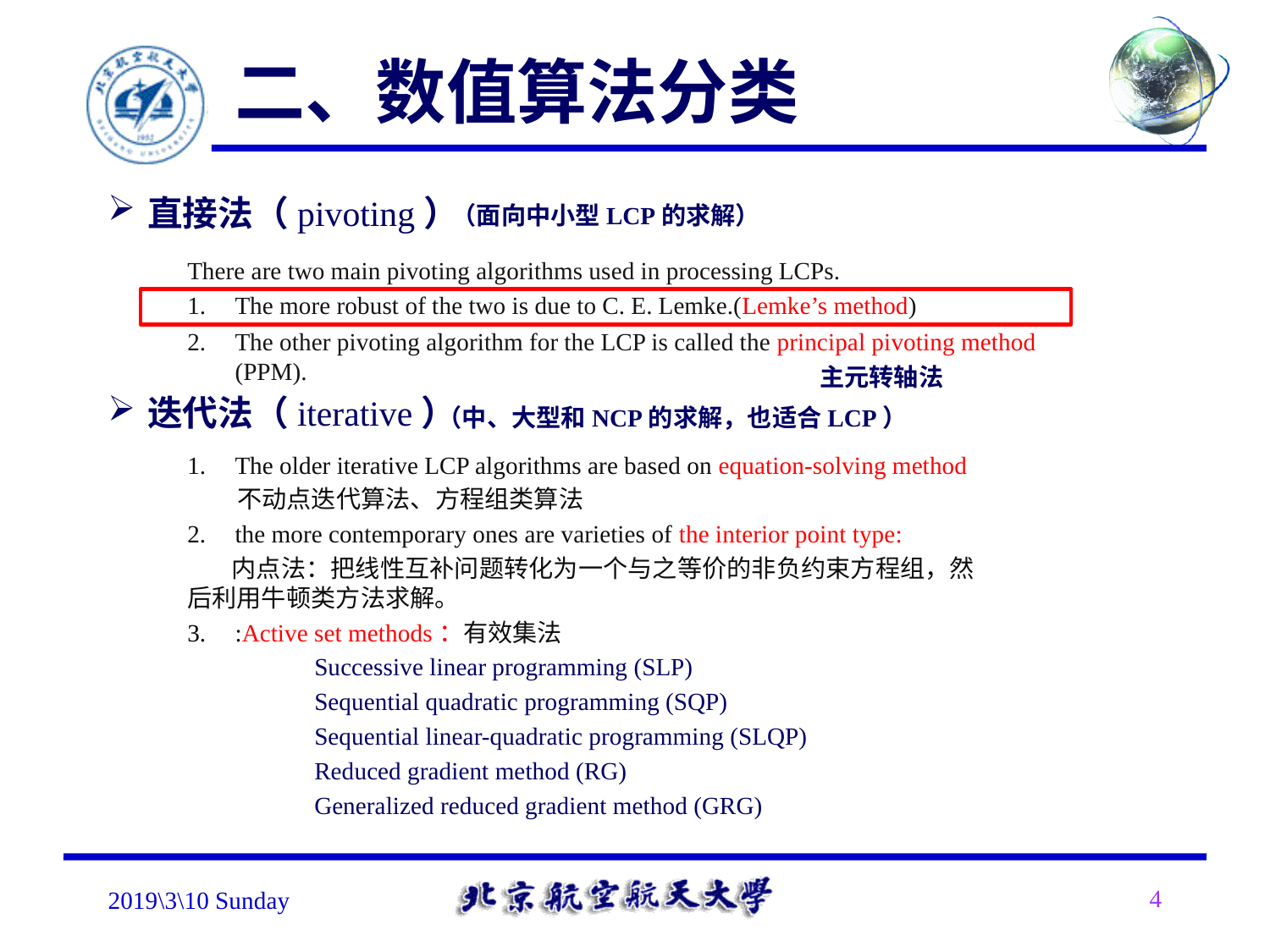

# 二、数值算法分类
直接法（pivoting）
（面向中小型LCP的求解）
There are two main pivoting algorithms used in processing LCPs.
The more robust of the two is due to C. E. Lemke.(Lemke’s method)

The other pivoting algorithm for the LCP is called the principal pivoting method (PPM).
主元转轴法
迭代法（iterative）
（中、大型和NCP的求解，也适合LCP）
The older iterative LCP algorithms are based on equation-solving method
        不动点迭代算法、方程组类算法
the more contemporary ones are varieties of the interior point type:
       内点法：把线性互补问题转化为一个与之等价的非负约束方程组，然后利用牛顿类方法求解。
:Active set methods：有效集法
	Successive linear programming (SLP)
	Sequential quadratic programming (SQP)
	Sequential linear-quadratic programming (SLQP)
	Reduced gradient method (RG)
	Generalized reduced gradient method (GRG)

4
2019\3\10 Sunday